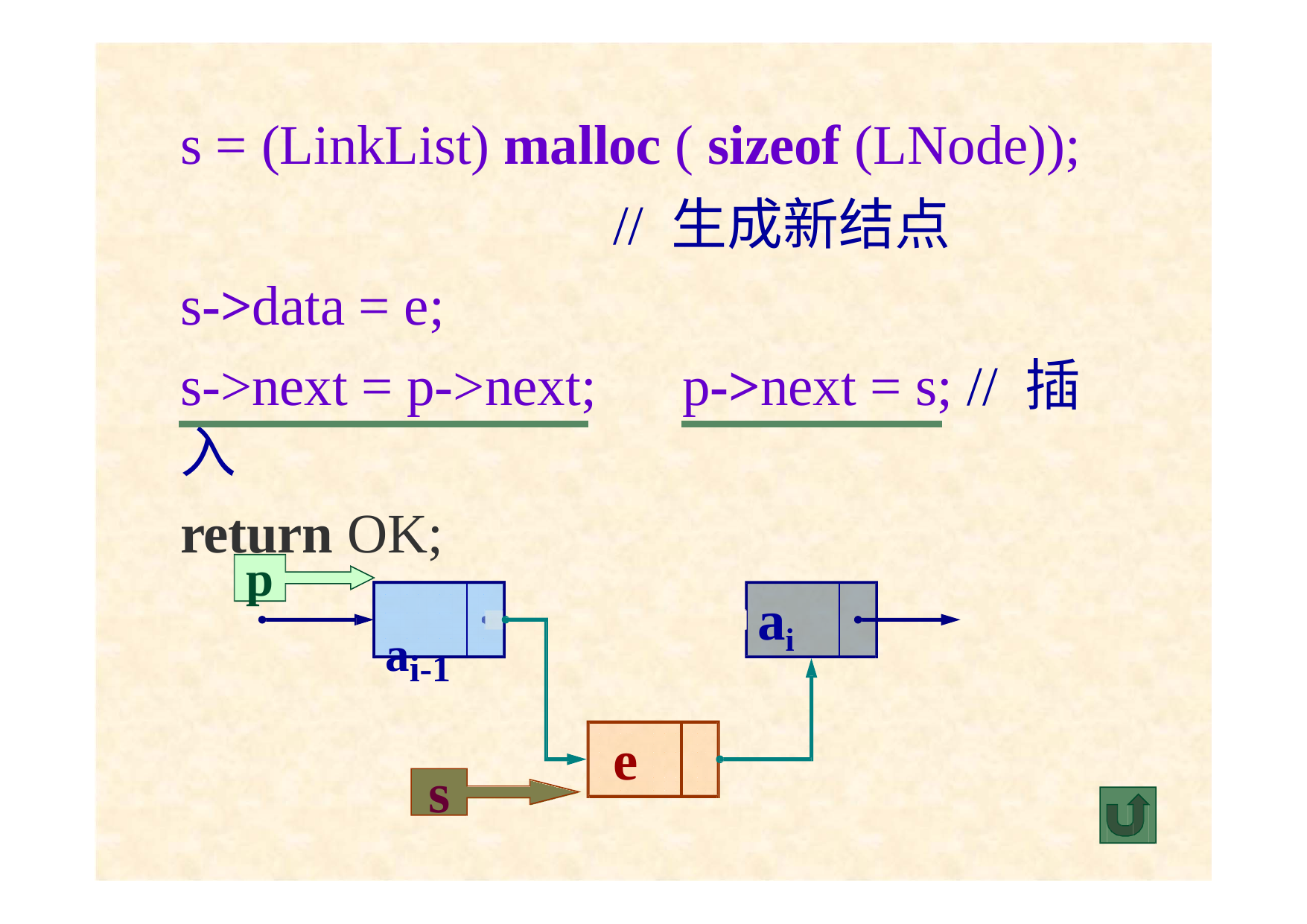

# s = (LinkList) malloc ( sizeof (LNode));
// 生成新结点
s->data = e;
s->next = p->next;	p->next = s; // 插入
return OK;

p

ai
ai-1

e
s